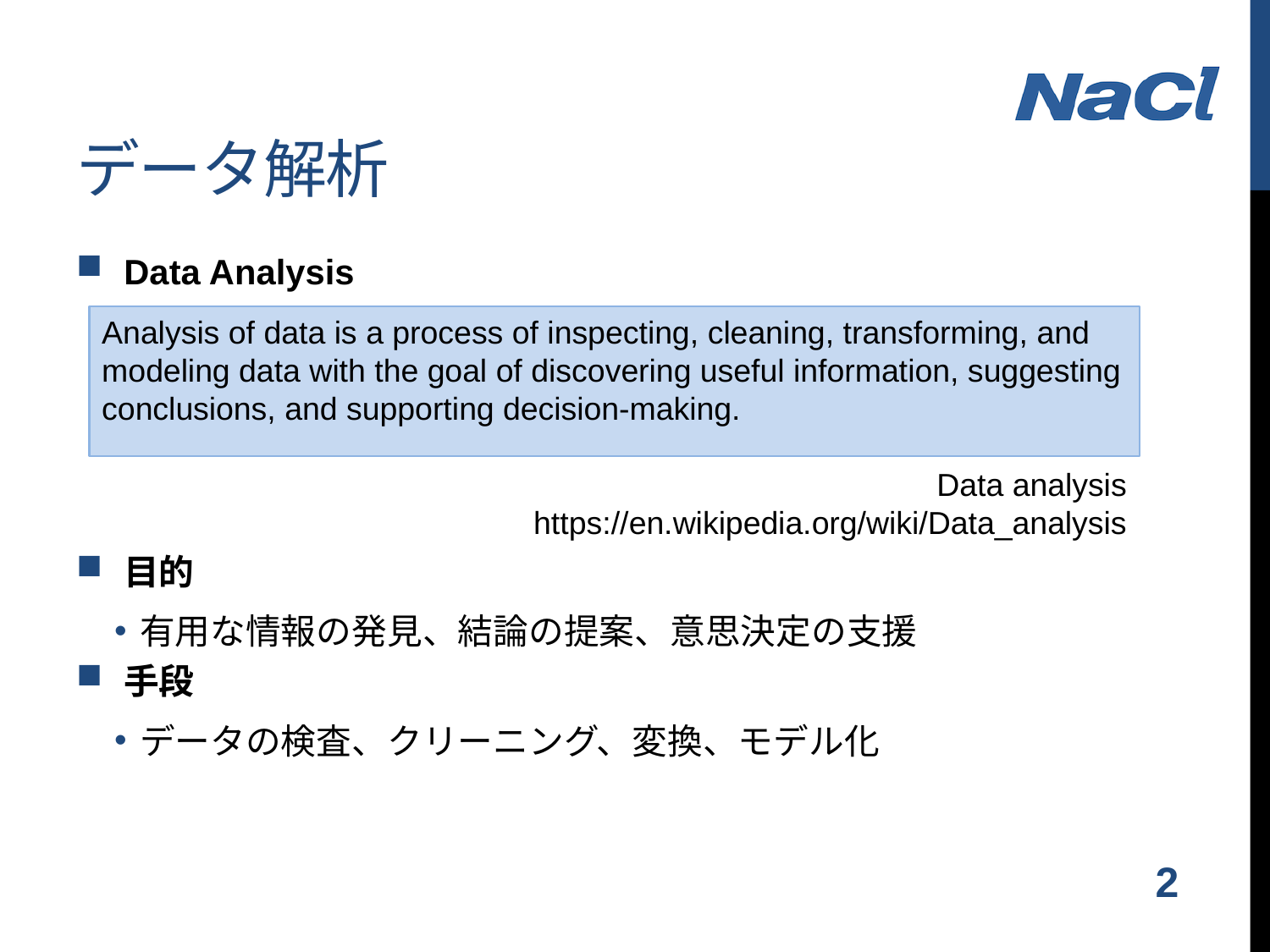

# データ解析
Data Analysis

目的
有用な情報の発見、結論の提案、意思決定の支援
手段
データの検査、クリーニング、変換、モデル化

Analysis of data is a process of inspecting, cleaning, transforming, and modeling data with the goal of discovering useful information, suggesting conclusions, and supporting decision-making.

Data analysis
https://en.wikipedia.org/wiki/Data_analysis
2